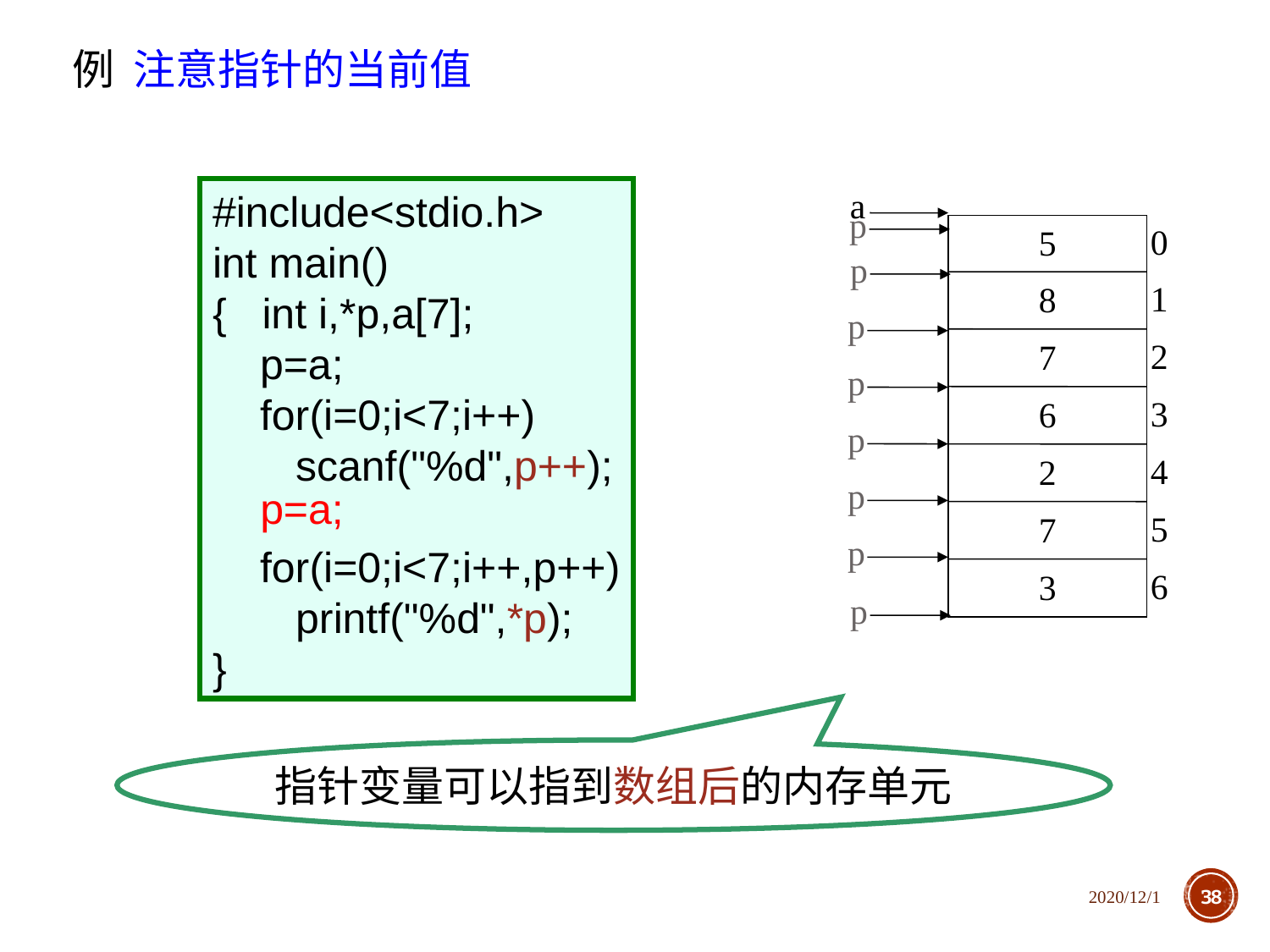

例  注意指针的当前值
a

0
5

1
8

2

7
3

6
4

2
5

7
6

3
#include<stdio.h>
int main()
{   int i,*p,a[7];
    p=a;
    for(i=0;i<7;i++)
       scanf("%d",p++);

    for(i=0;i<7;i++,p++)
       printf("%d",*p);
}
p

p

p

p

p

p

p=a;
p

p

指针变量可以指到数组后的内存单元
2020/12/1
38